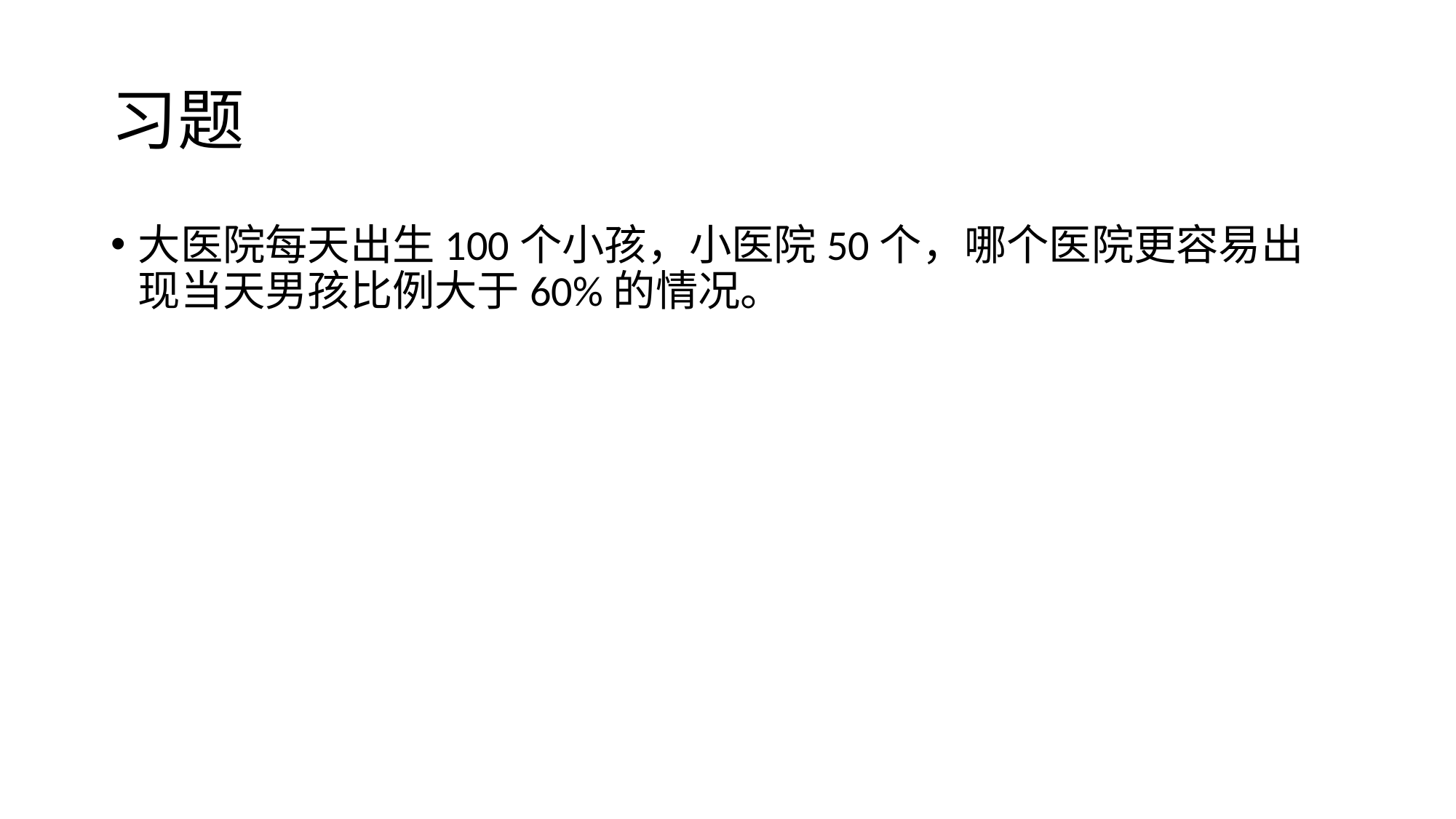

# 习题
大医院每天出生100个小孩，小医院50个，哪个医院更容易出现当天男孩比例大于60%的情况。